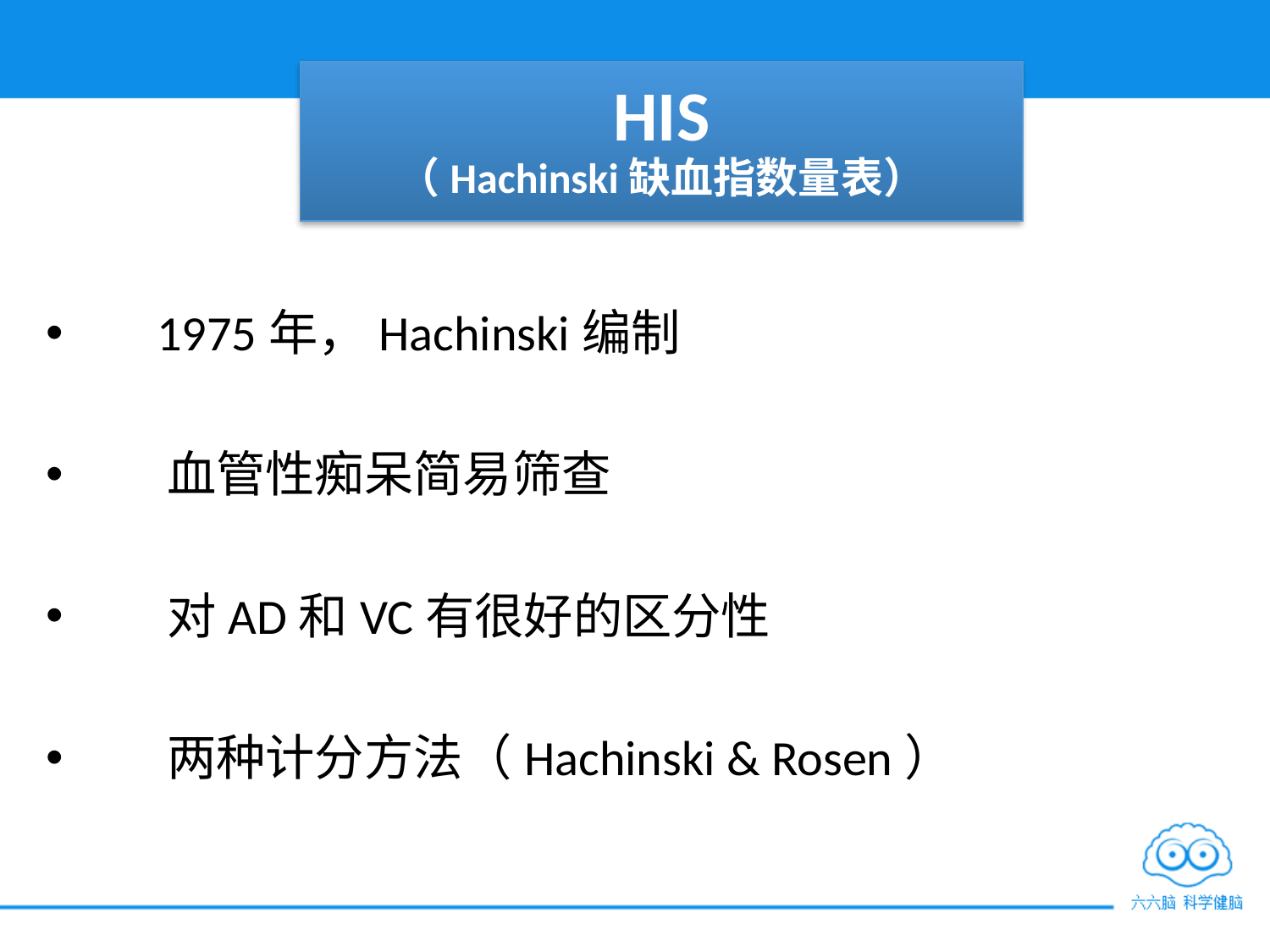

# HIS （Hachinski缺血指数量表）
       1975年，Hachinski编制

       血管性痴呆简易筛查

       对AD和VC有很好的区分性

       两种计分方法（Hachinski & Rosen）